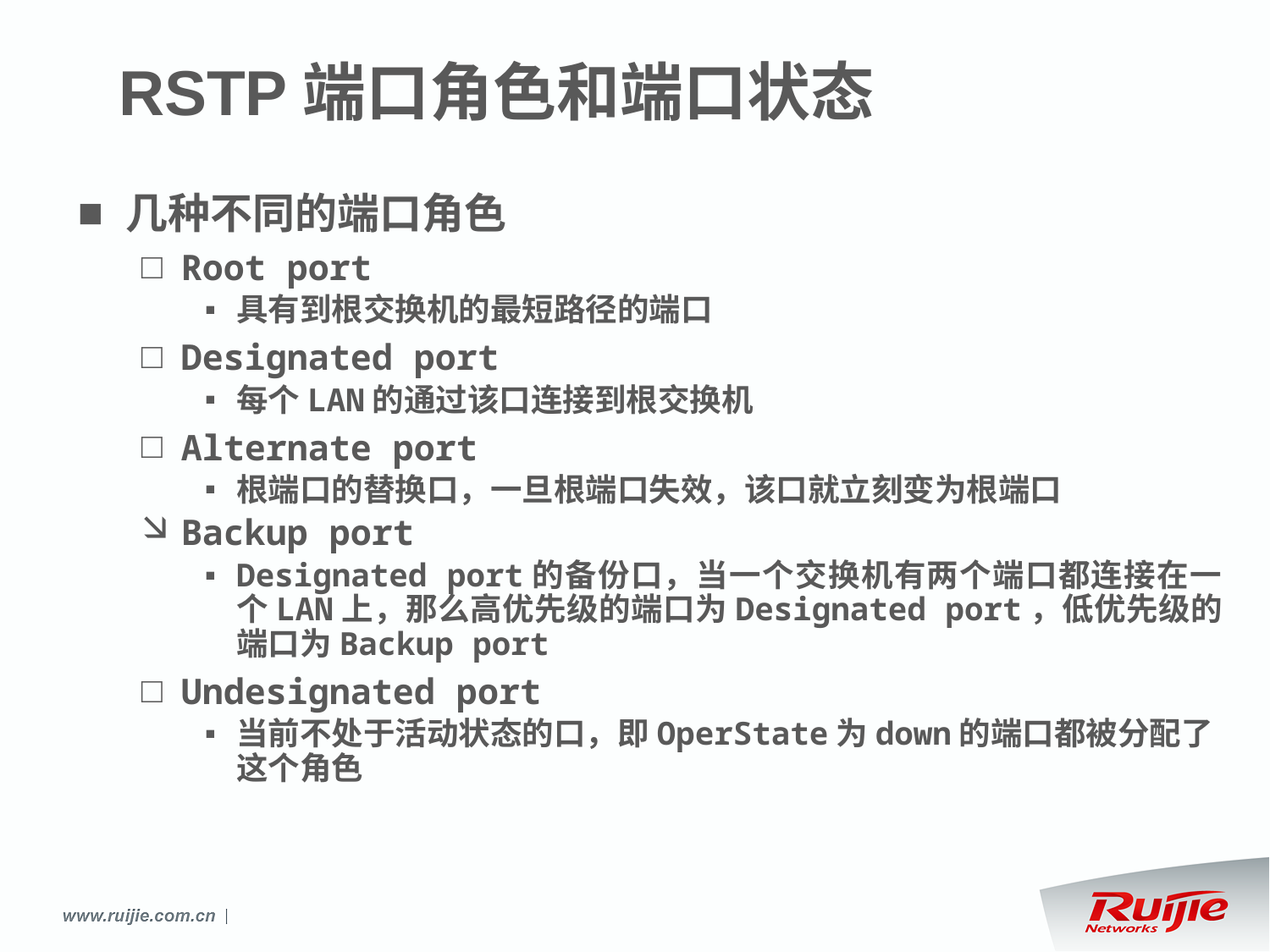

# RSTP端口角色和端口状态
几种不同的端口角色
Root port
具有到根交换机的最短路径的端口
Designated port
每个LAN的通过该口连接到根交换机
Alternate port
根端口的替换口，一旦根端口失效，该口就立刻变为根端口
Backup port
Designated port的备份口，当一个交换机有两个端口都连接在一个LAN上，那么高优先级的端口为Designated port，低优先级的端口为Backup port
Undesignated port
当前不处于活动状态的口，即OperState为down的端口都被分配了这个角色